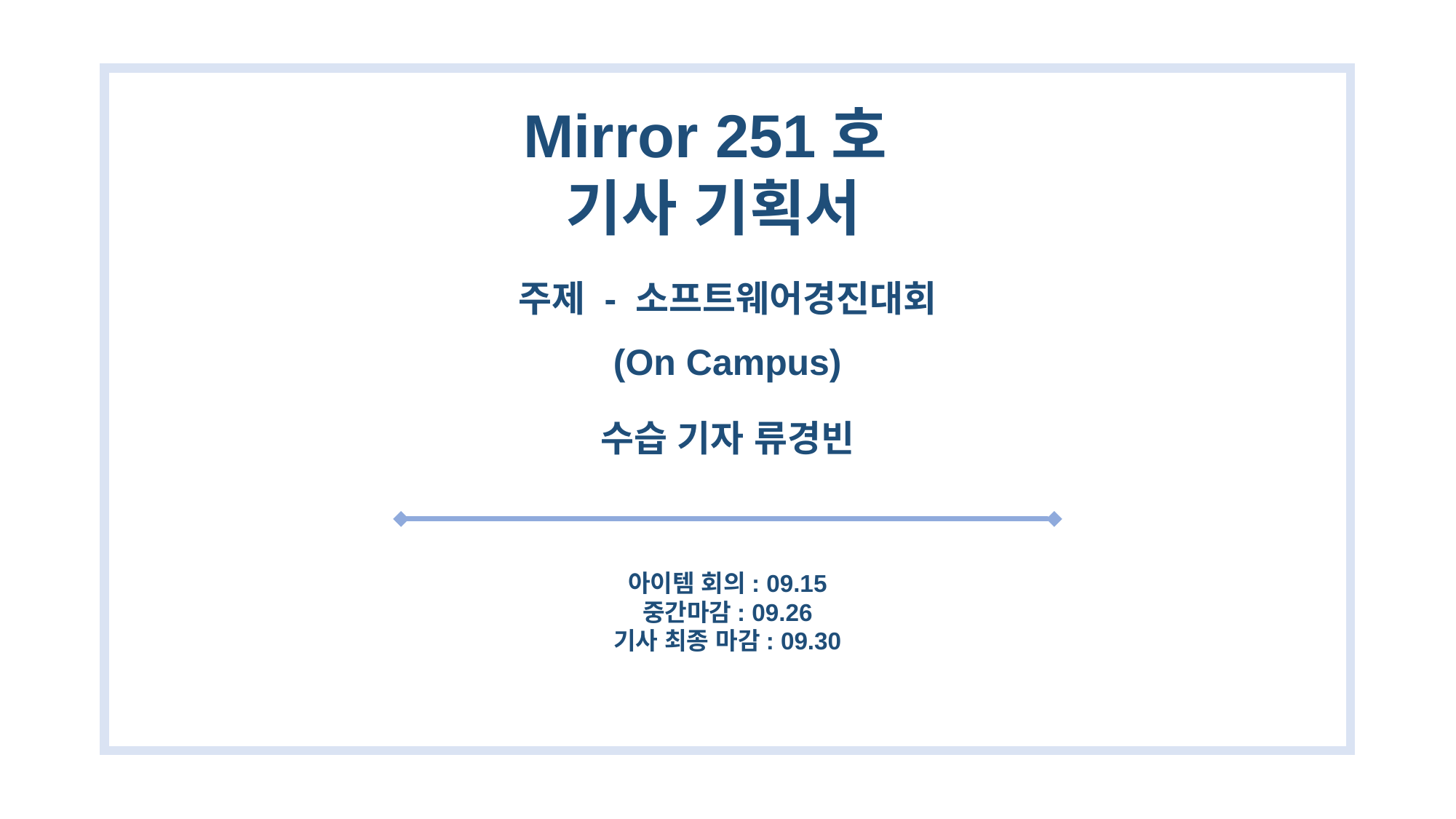

Mirror 251호
기사 기획서
주제 - 소프트웨어경진대회
(On Campus)
수습 기자 류경빈
아이템 회의: 09.15
중간마감: 09.26
기사 최종 마감: 09.30